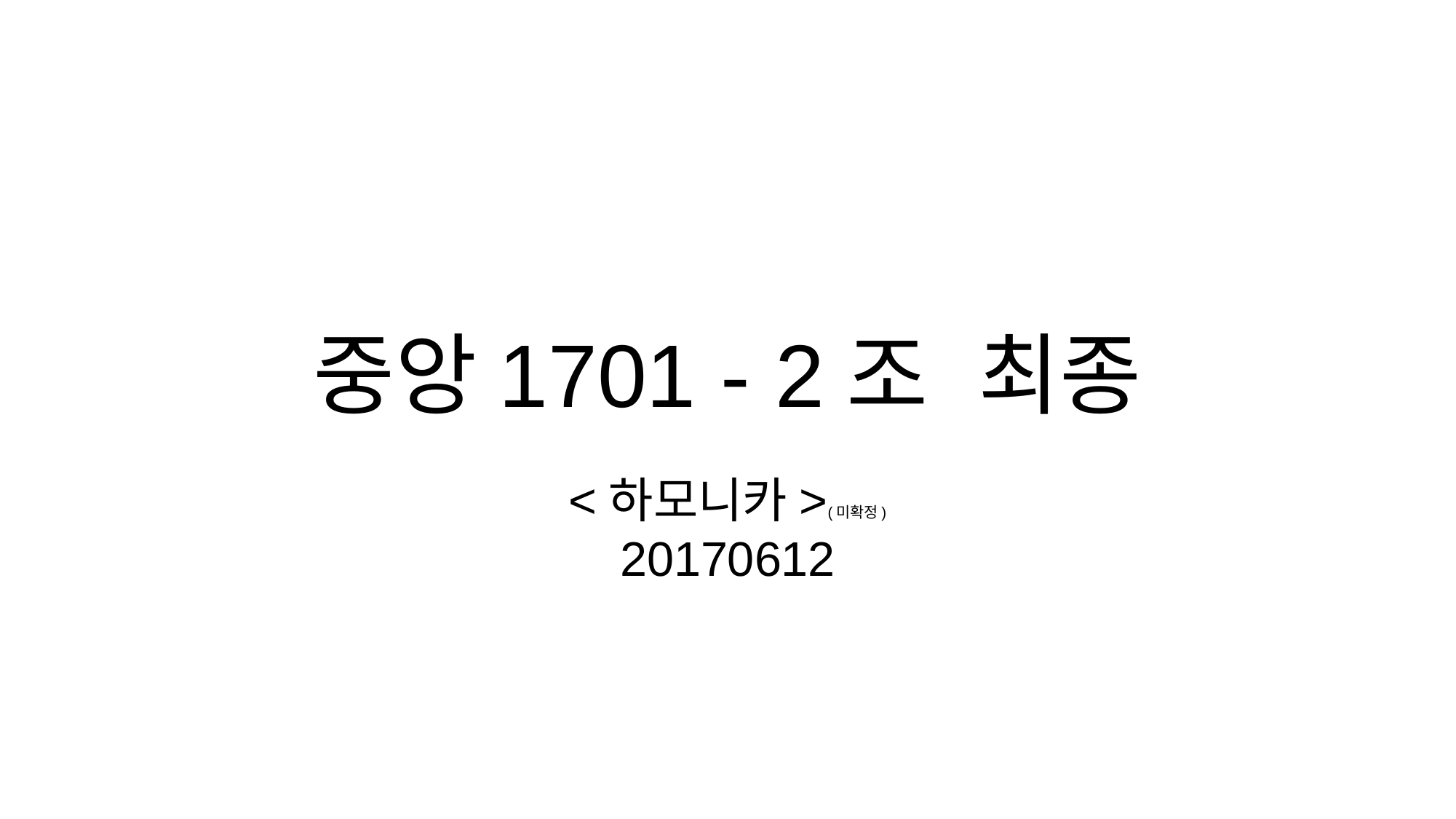

# 중앙1701 - 2조  최종
<하모니카>(미확정)
20170612